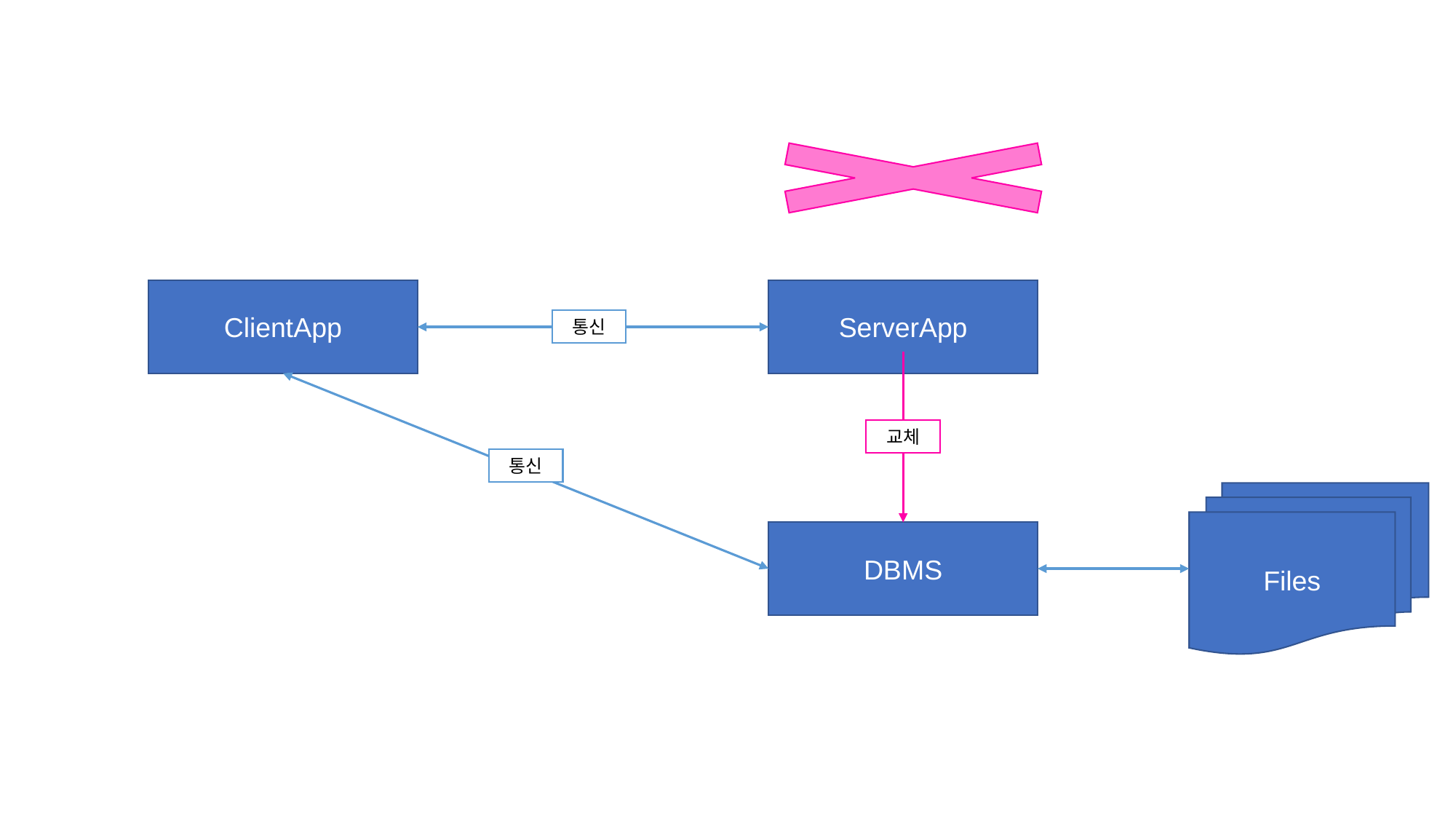

ServerApp
ClientApp
통신
교체
통신
Files
DBMS